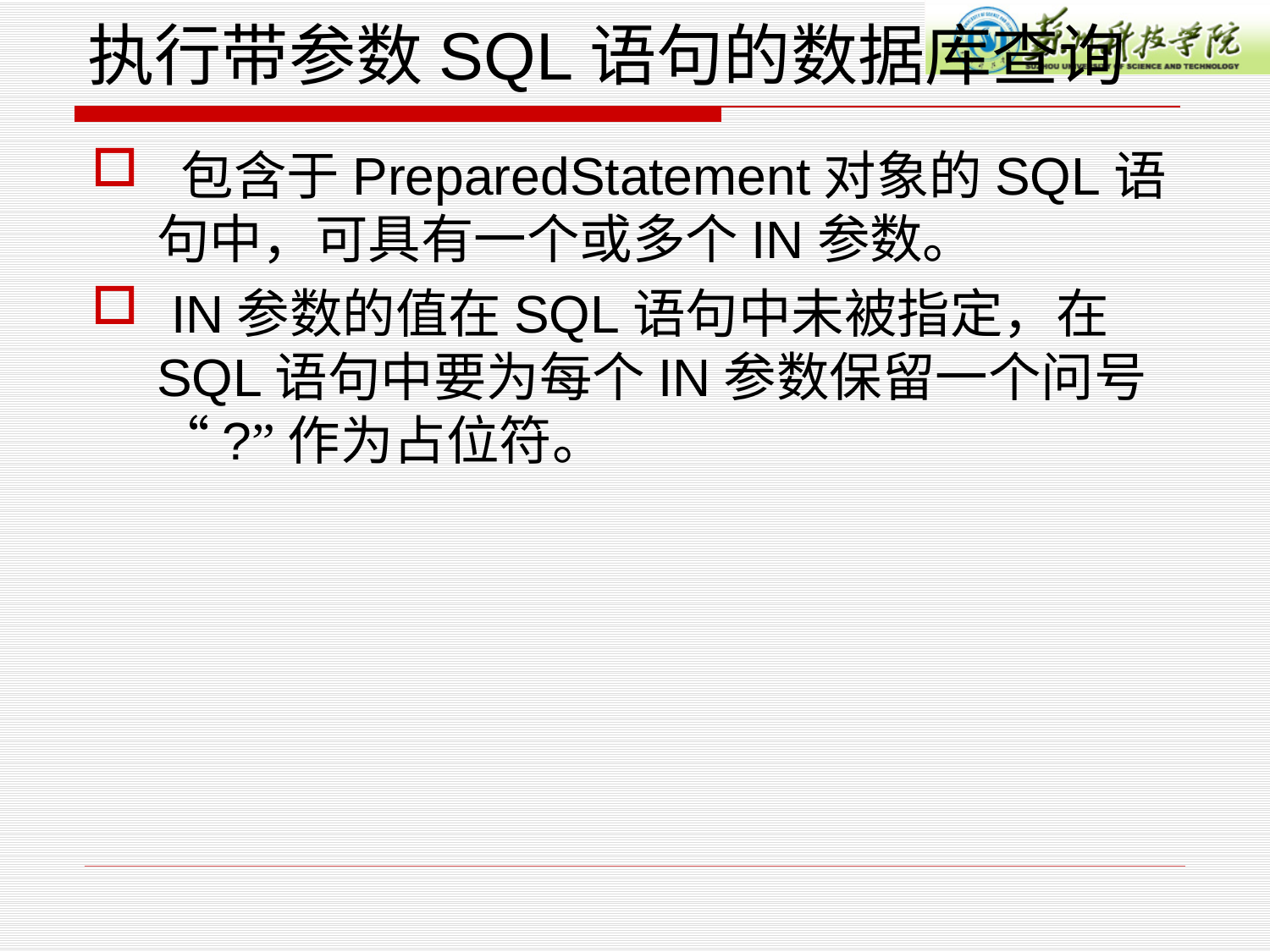

# 执行带参数SQL语句的数据库查询
 包含于PreparedStatement对象的SQL语句中，可具有一个或多个IN参数。
 IN参数的值在SQL语句中未被指定，在SQL语句中要为每个IN参数保留一个问号“?”作为占位符。